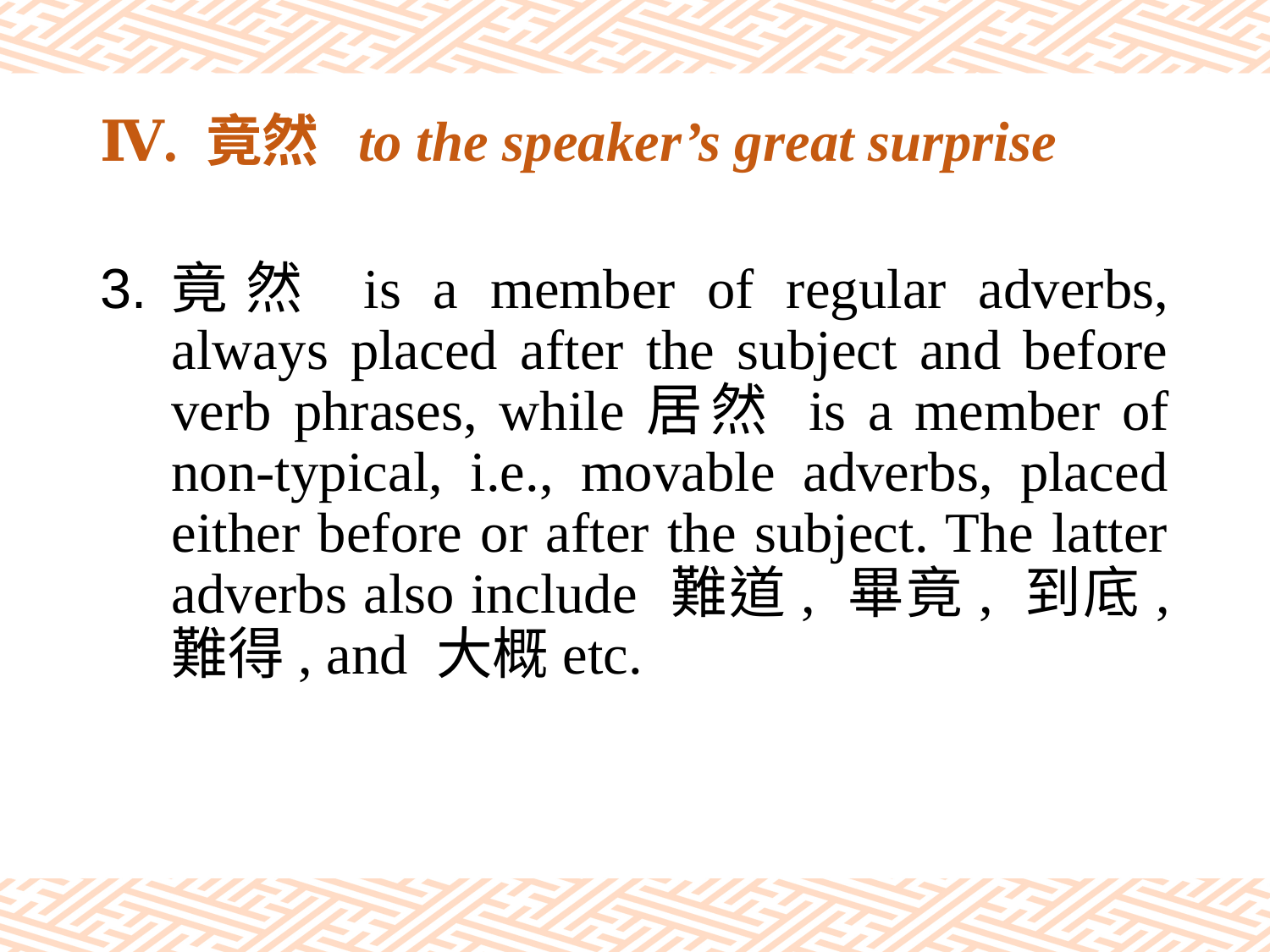

# Ⅳ. 竟然  to the speaker’s great surprise
竟然 is a member of regular adverbs, always placed after the subject and before verb phrases, while居然 is a member of non-typical, i.e., movable adverbs, placed either before or after the subject. The latter adverbs also include 難道, 畢竟, 到底, 難得, and 大概etc.